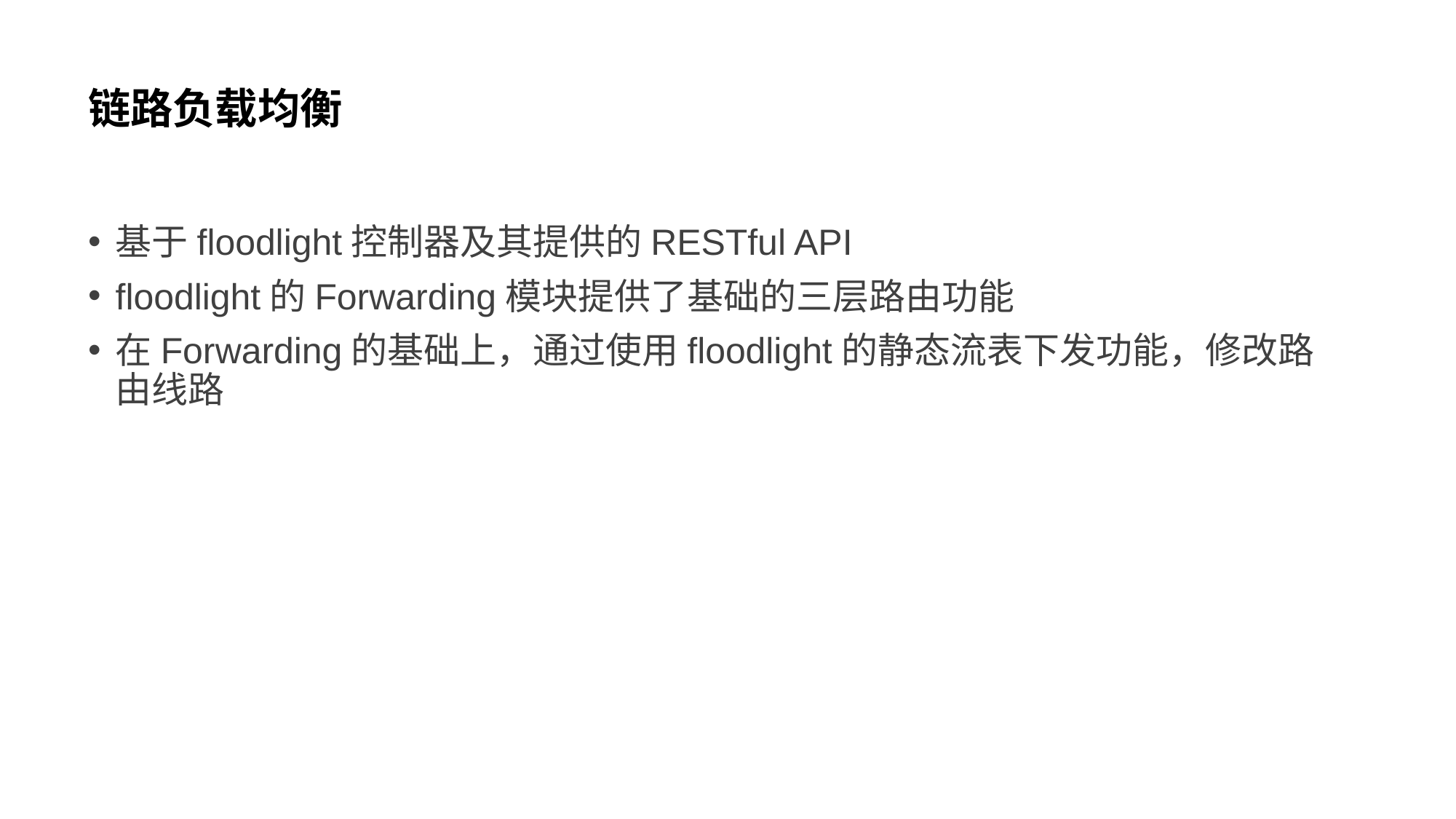

# 链路负载均衡
基于floodlight控制器及其提供的RESTful API
floodlight的Forwarding模块提供了基础的三层路由功能
在Forwarding的基础上，通过使用floodlight的静态流表下发功能，修改路由线路